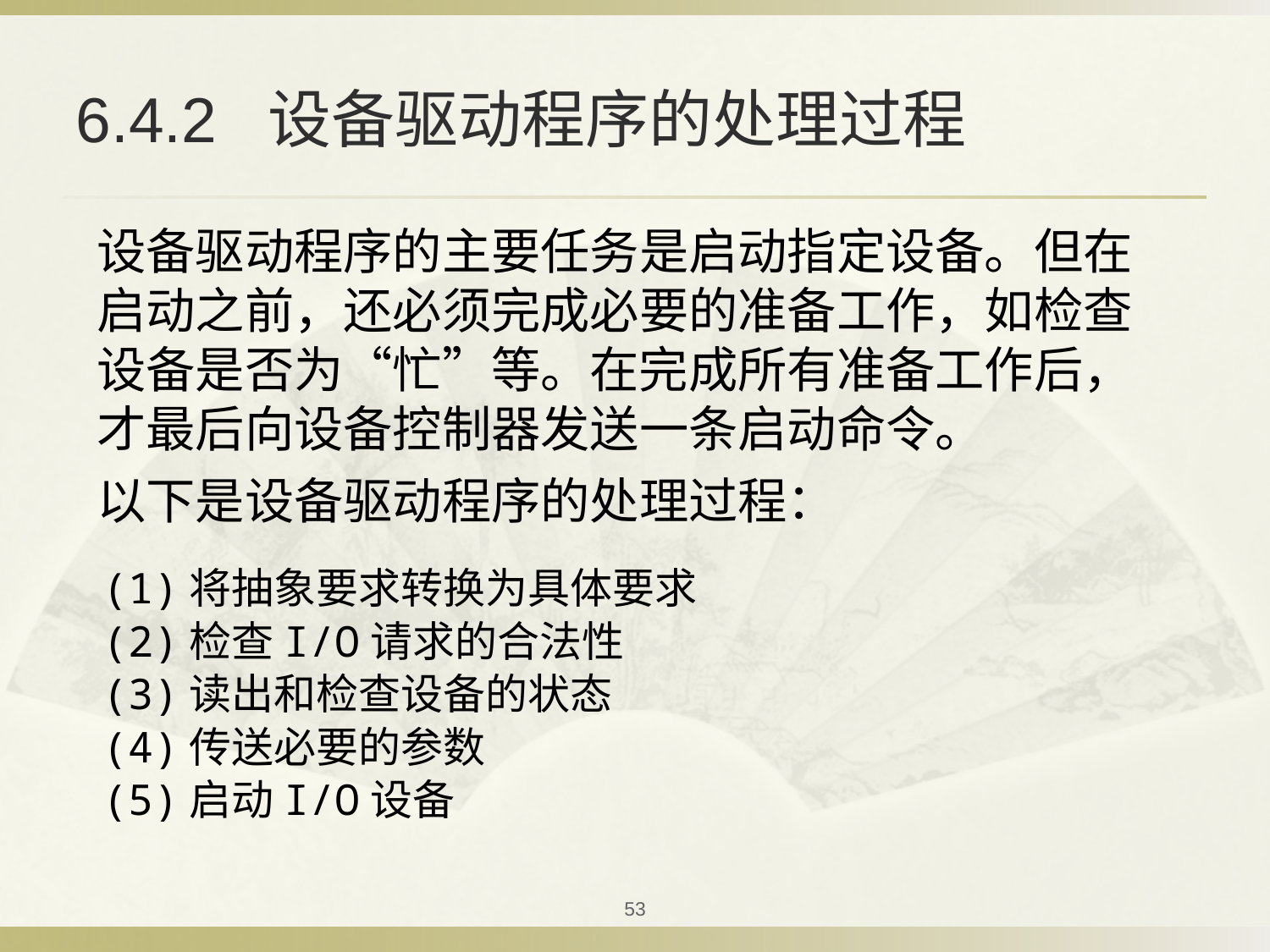

# 6.4.2  设备驱动程序的处理过程
设备驱动程序的主要任务是启动指定设备。但在启动之前，还必须完成必要的准备工作，如检查设备是否为“忙”等。在完成所有准备工作后，才最后向设备控制器发送一条启动命令。
以下是设备驱动程序的处理过程：
(1)将抽象要求转换为具体要求
(2)检查I/O请求的合法性
(3)读出和检查设备的状态
(4)传送必要的参数
(5)启动I/O设备
53